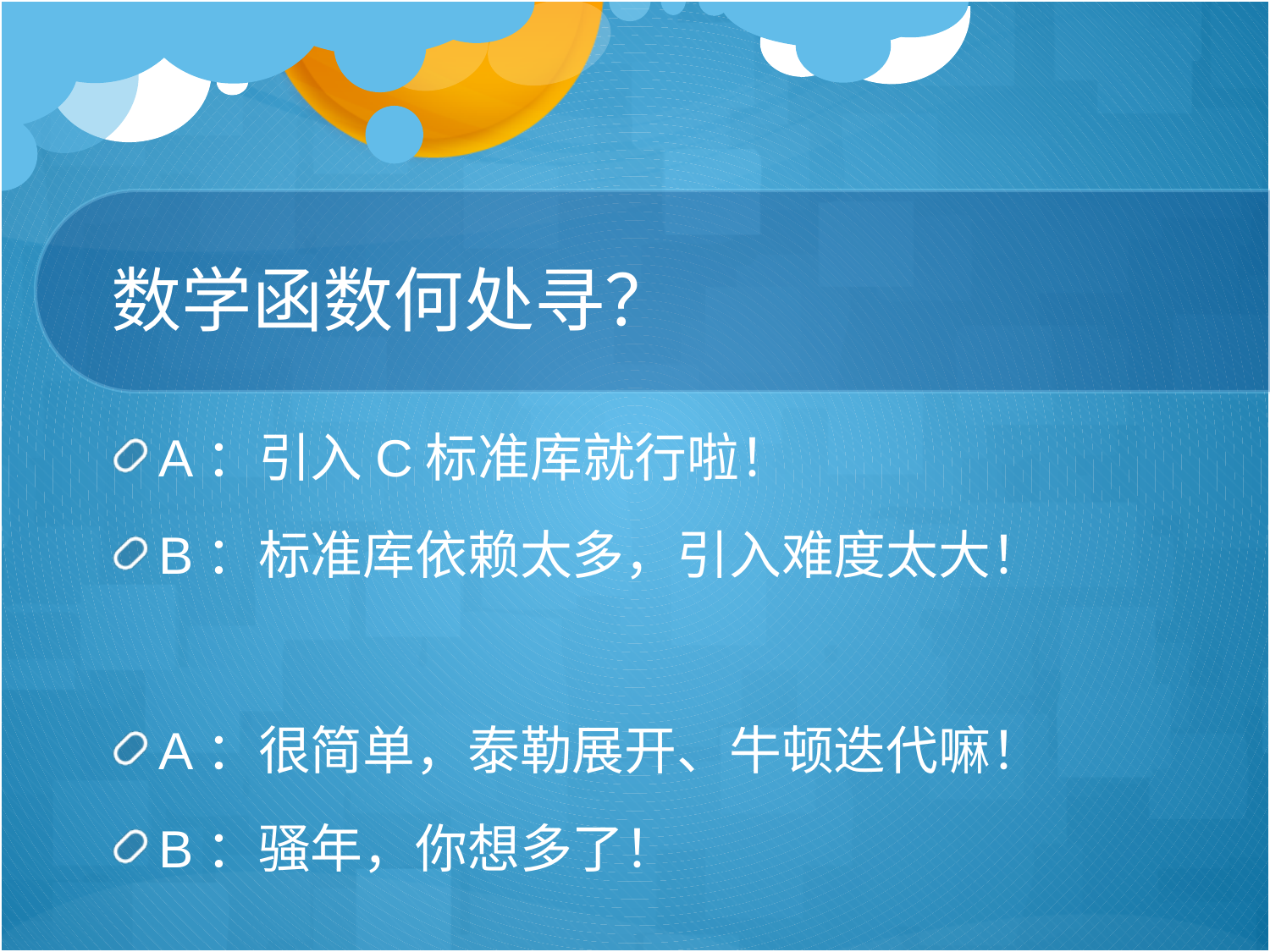

# 数学函数何处寻？
A：引入C标准库就行啦！
B：标准库依赖太多，引入难度太大！

A：很简单，泰勒展开、牛顿迭代嘛！
B：骚年，你想多了！